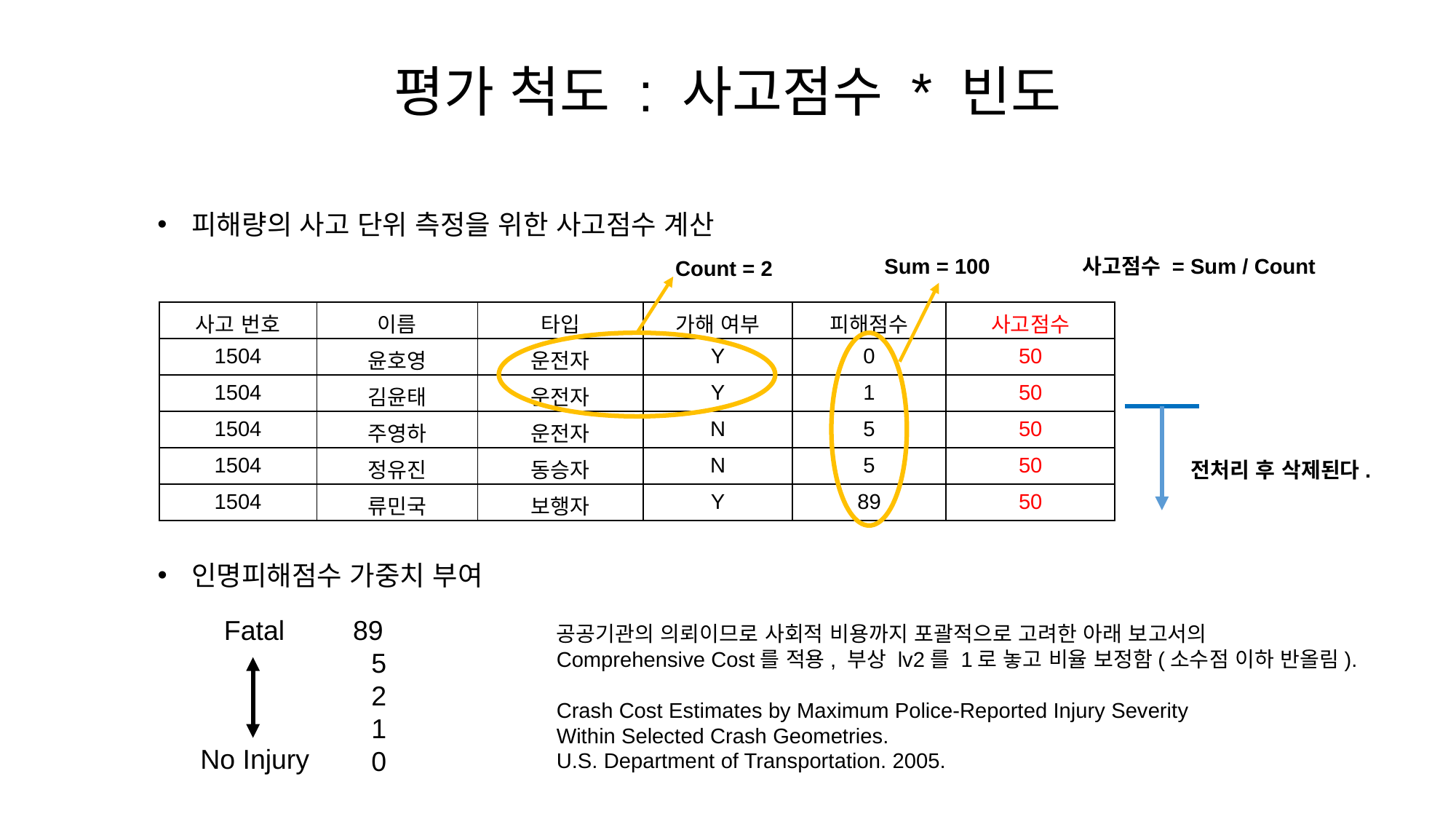

# 평가 척도 : 사고점수 * 빈도
피해량의 사고 단위 측정을 위한 사고점수 계산
사고점수 = Sum / Count
Sum = 100
Count = 2

| 사고 번호 | 이름 | 타입 | 가해 여부 | 피해점수 | 사고점수 |
| --- | --- | --- | --- | --- | --- |
| 1504 | 윤호영 | 운전자 | Y | 0 | 50 |
| 1504 | 김윤태 | 운전자 | Y | 1 | 50 |
| 1504 | 주영하 | 운전자 | N | 5 | 50 |
| 1504 | 정유진 | 동승자 | N | 5 | 50 |
| 1504 | 류민국 | 보행자 | Y | 89 | 50 |
전처리 후 삭제된다.
인명피해점수 가중치 부여
Fatal         89
	     5
	     2
	     1
    	     0
공공기관의 의뢰이므로 사회적 비용까지 포괄적으로 고려한 아래 보고서의 Comprehensive Cost를 적용, 부상 lv2를 1로 놓고 비율 보정함(소수점 이하 반올림).

Crash Cost Estimates by Maximum Police-Reported Injury Severity
Within Selected Crash Geometries.
U.S. Department of Transportation. 2005.
No Injury